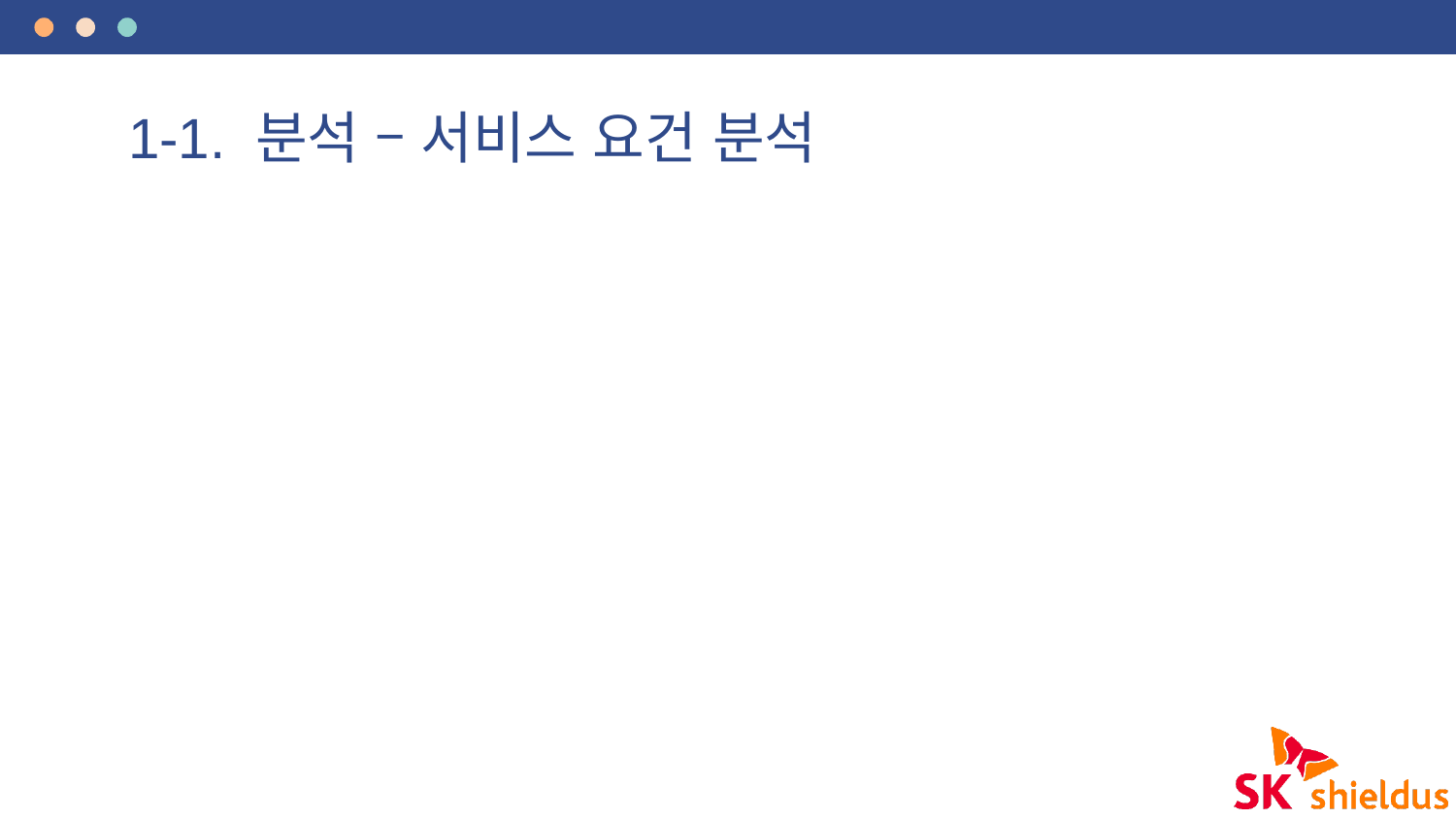

# 1-1. 분석 – 서비스 요건 분석